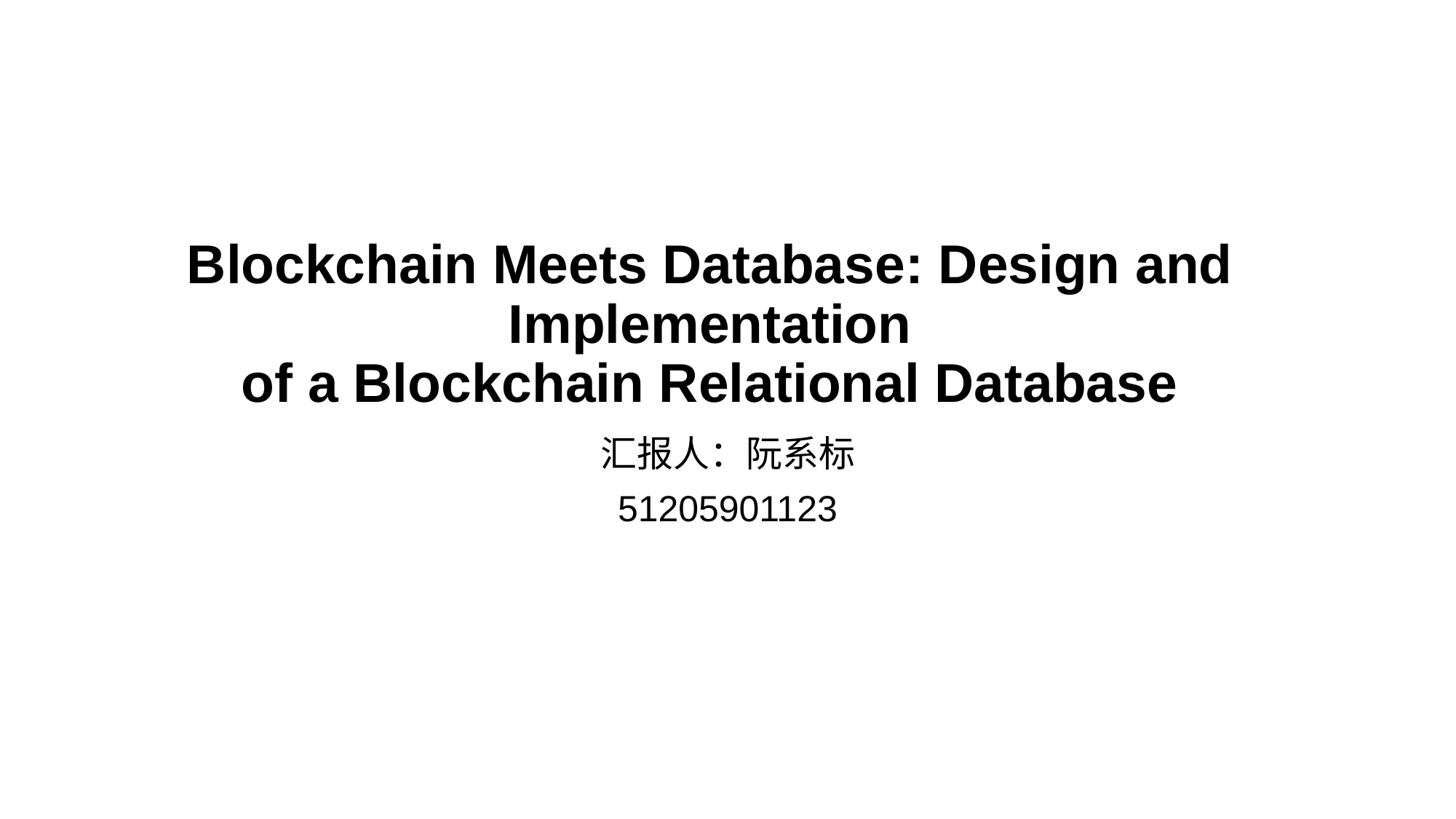

# Blockchain Meets Database: Design and Implementation of a Blockchain Relational Database
汇报人：阮系标
51205901123